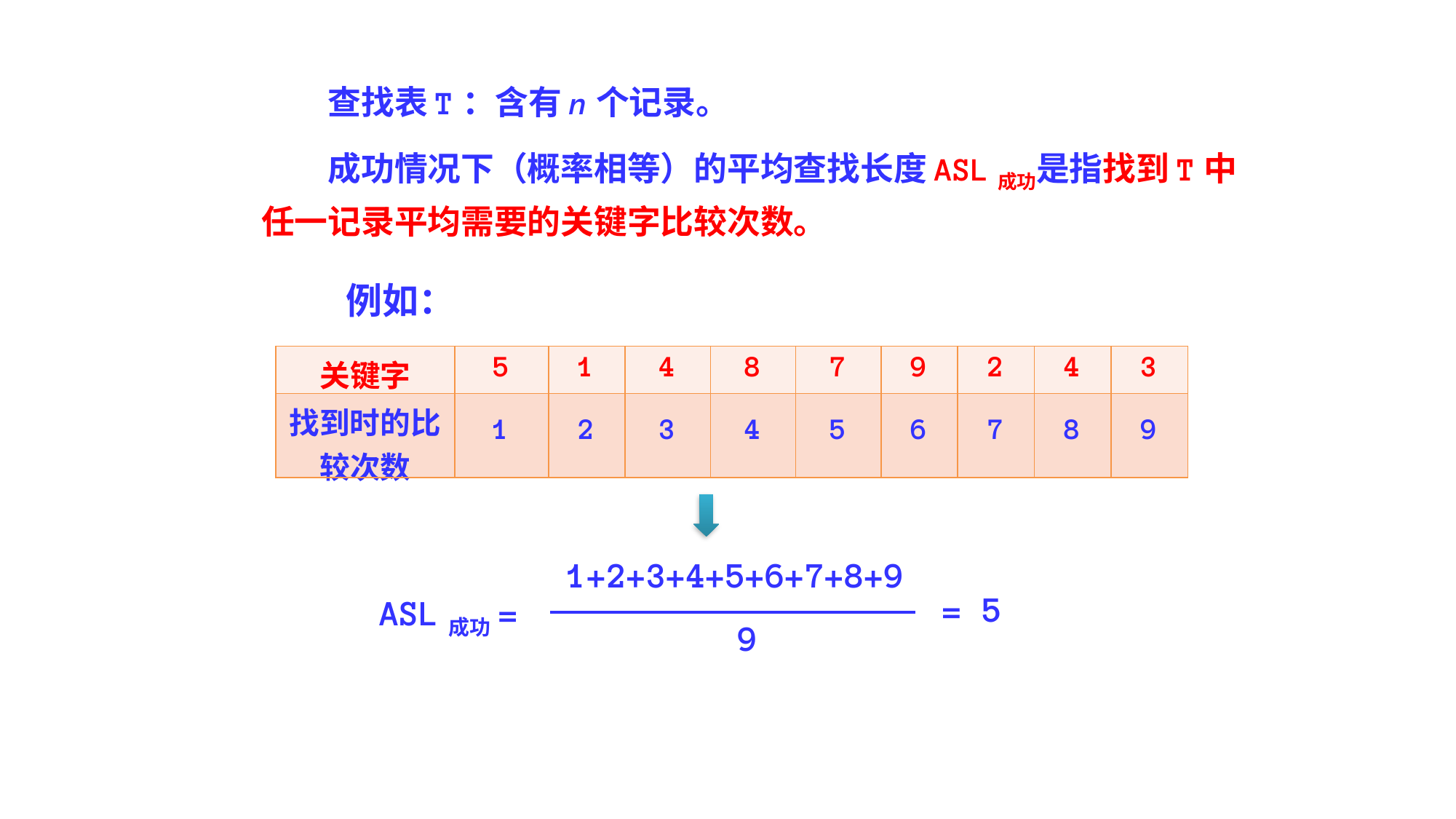

查找表T：含有n个记录。
　　成功情况下（概率相等）的平均查找长度ASL成功是指找到T中任一记录平均需要的关键字比较次数。
例如：
| 关键字 | 5 | 1 | 4 | 8 | 7 | 9 | 2 | 4 | 3 |
| --- | --- | --- | --- | --- | --- | --- | --- | --- | --- |
| 找到时的比较次数 | 1 | 2 | 3 | 4 | 5 | 6 | 7 | 8 | 9 |

1+2+3+4+5+6+7+8+9
= 5
ASL成功=
9